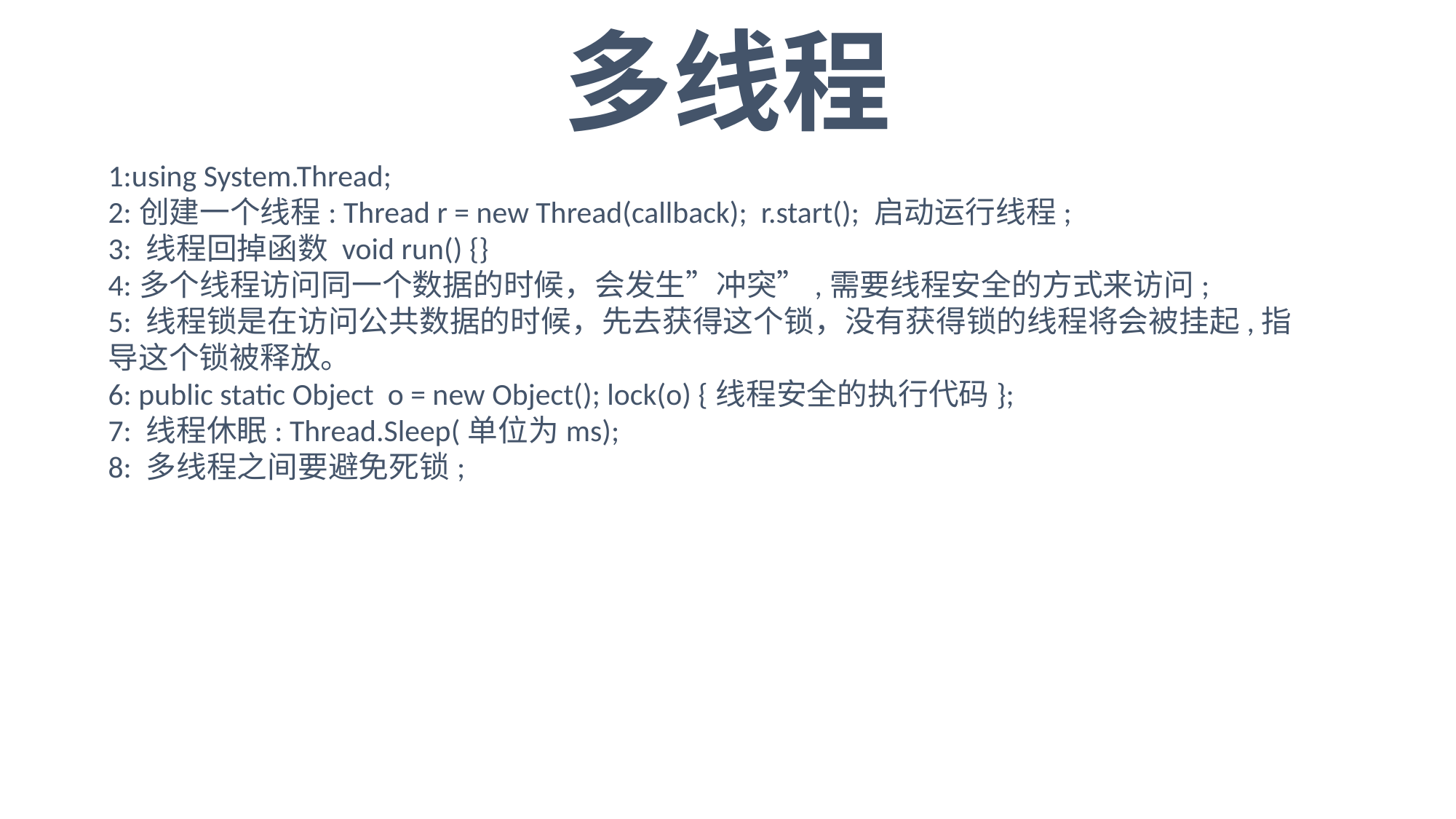

多线程
1:using System.Thread;
2:创建一个线程: Thread r = new Thread(callback);  r.start(); 启动运行线程;
3: 线程回掉函数 void run() {}
4:多个线程访问同一个数据的时候，会发生”冲突”,需要线程安全的方式来访问;
5: 线程锁是在访问公共数据的时候，先去获得这个锁，没有获得锁的线程将会被挂起,指导这个锁被释放。
6: public static Object  o = new Object(); lock(o) {线程安全的执行代码};
7: 线程休眠: Thread.Sleep(单位为ms);
8: 多线程之间要避免死锁;
2